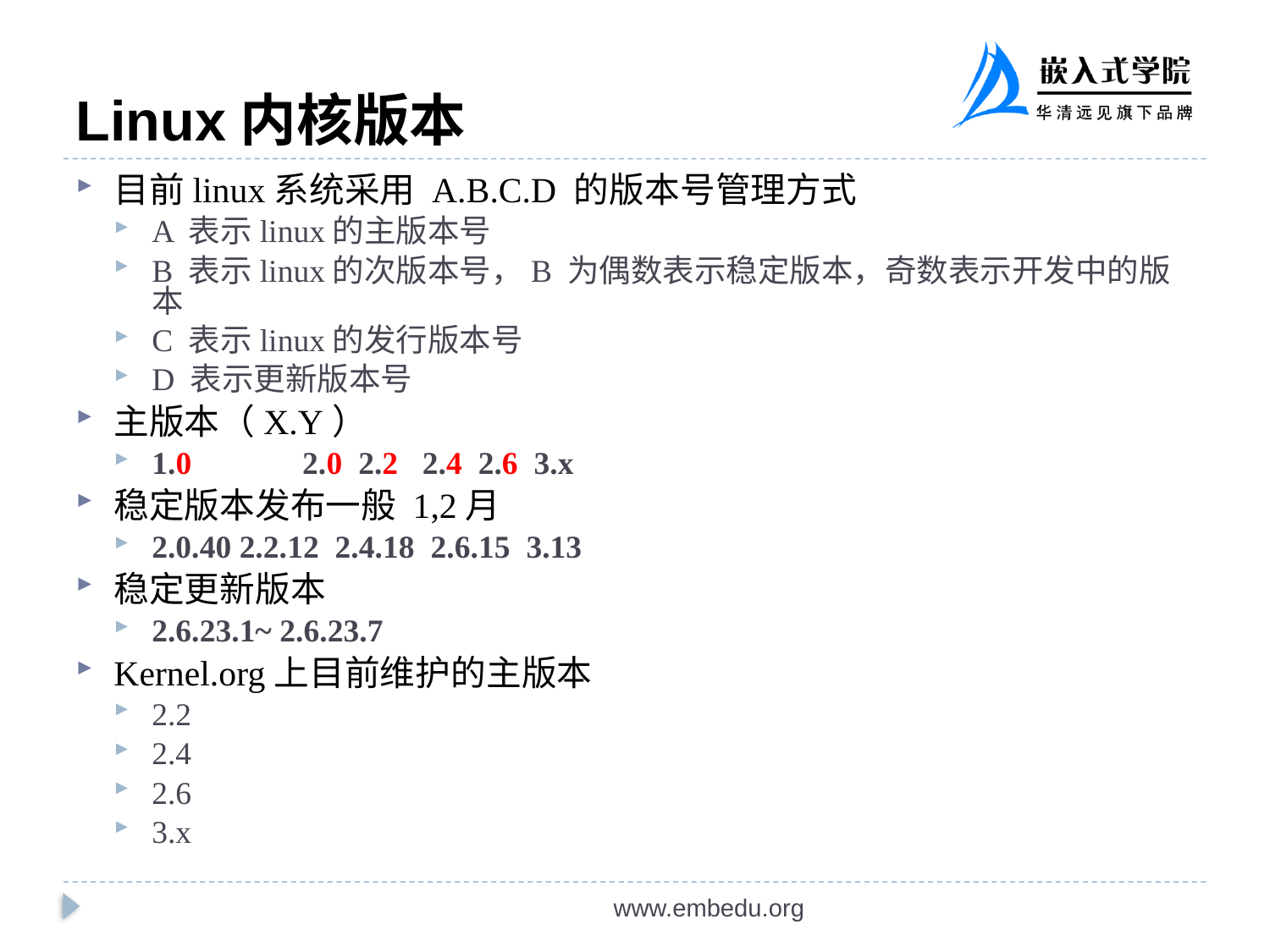

# Linux内核版本
目前linux系统采用 A.B.C.D 的版本号管理方式
A 表示linux的主版本号
B 表示linux的次版本号，B 为偶数表示稳定版本，奇数表示开发中的版本
C 表示linux的发行版本号
D 表示更新版本号
主版本（X.Y）
1.0	   2.0  2.2   2.4  2.6  3.x
稳定版本发布一般 1,2月
2.0.40 2.2.12  2.4.18  2.6.15  3.13
稳定更新版本
2.6.23.1~ 2.6.23.7
Kernel.org上目前维护的主版本
2.2
2.4
2.6
3.x
www.embedu.org